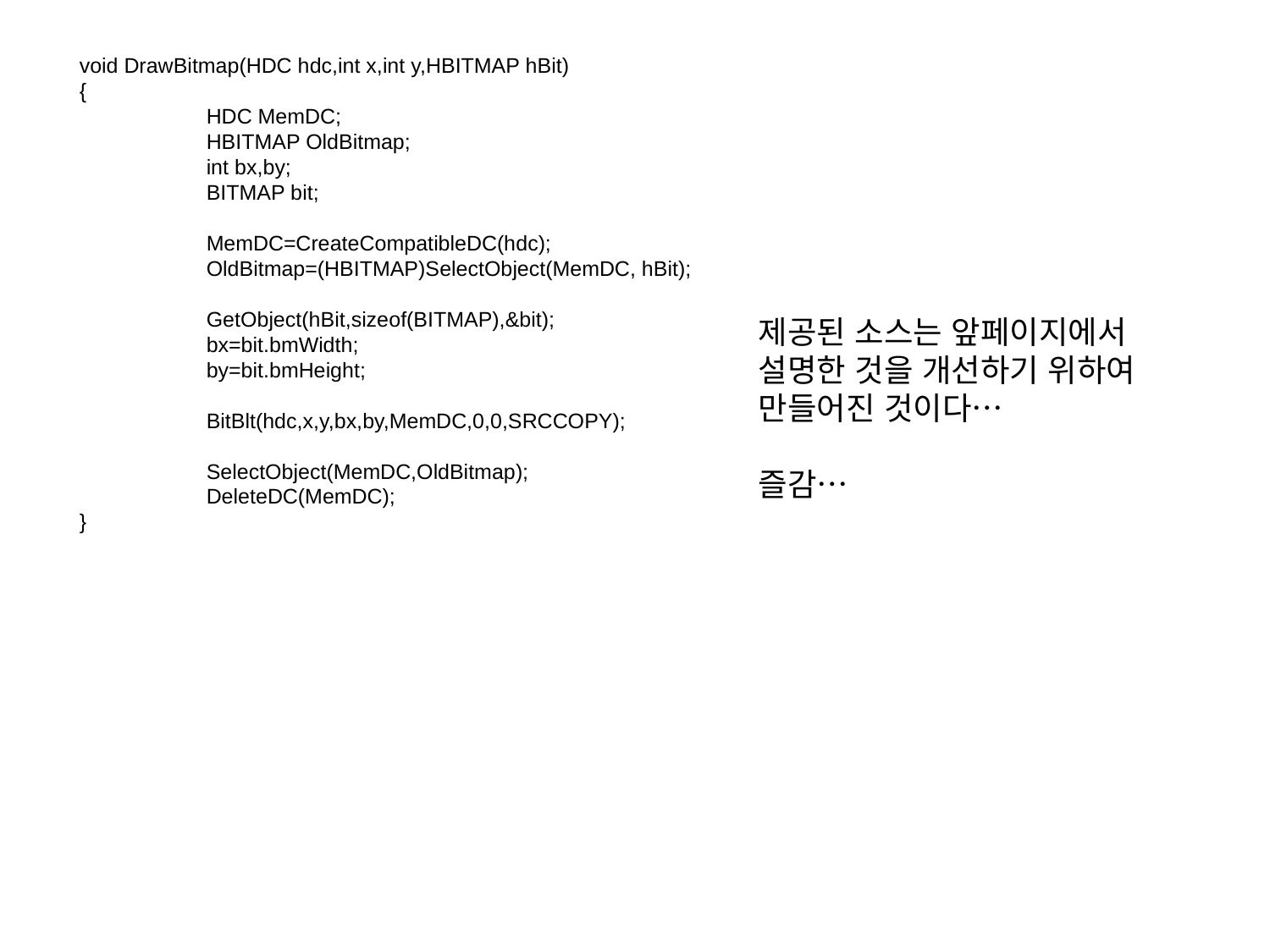

void DrawBitmap(HDC hdc,int x,int y,HBITMAP hBit)
{
	HDC MemDC;
	HBITMAP OldBitmap;
	int bx,by;
	BITMAP bit;

	MemDC=CreateCompatibleDC(hdc);
	OldBitmap=(HBITMAP)SelectObject(MemDC, hBit);

	GetObject(hBit,sizeof(BITMAP),&bit);
	bx=bit.bmWidth;
	by=bit.bmHeight;

	BitBlt(hdc,x,y,bx,by,MemDC,0,0,SRCCOPY);

	SelectObject(MemDC,OldBitmap);
	DeleteDC(MemDC);
}

제공된 소스는 앞페이지에서
설명한 것을 개선하기 위하여
만들어진 것이다…

즐감…